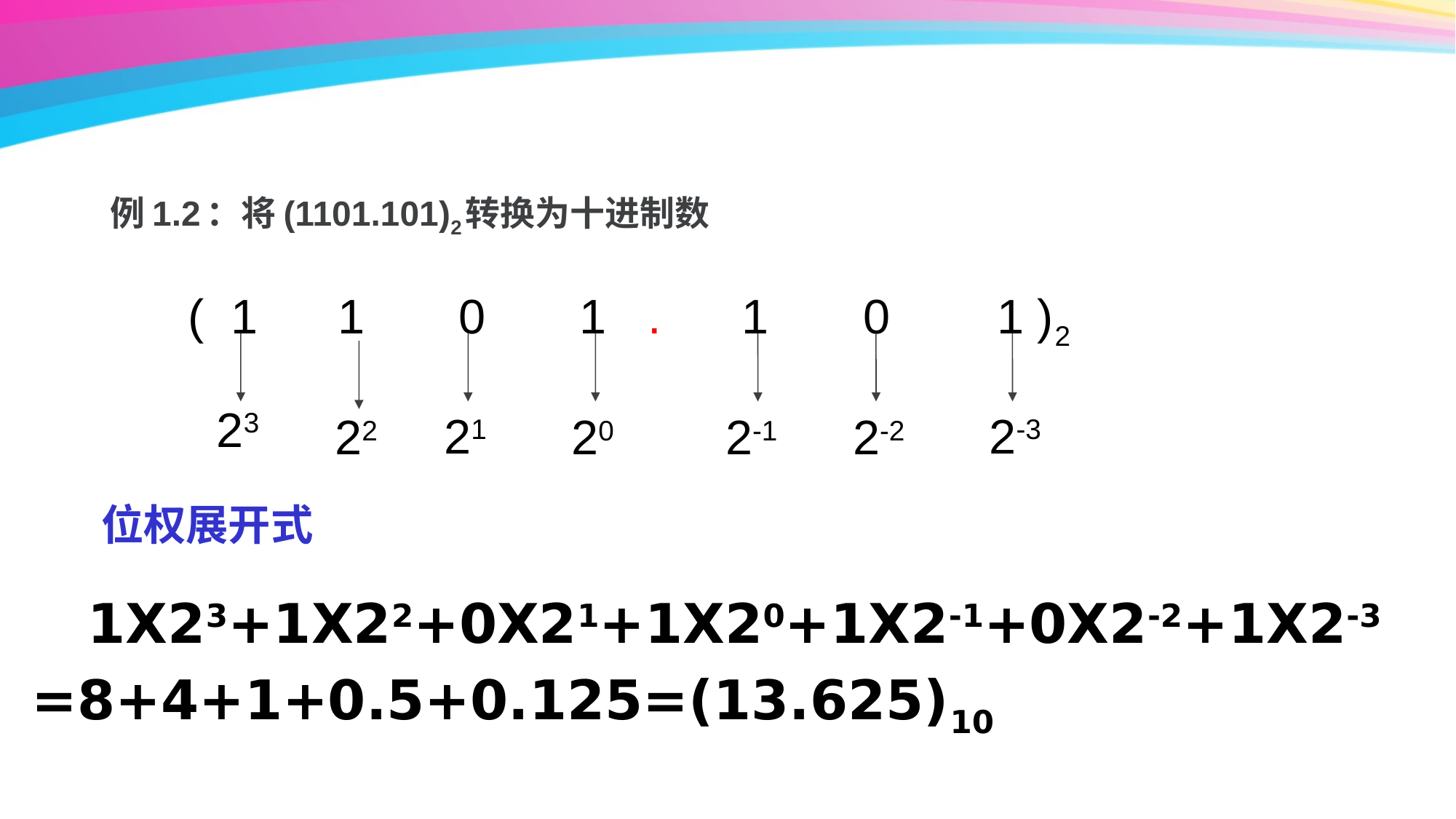

# 例1.2：将(1101.101)2转换为十进制数

(  1      1       0       1   .      1       0        1 )2

23
2-3
21
22
20
2-1
2-2
位权展开式
	1X23+1X22+0X21+1X20+1X2-1+0X2-2+1X2-3
=8+4+1+0.5+0.125=(13.625)10